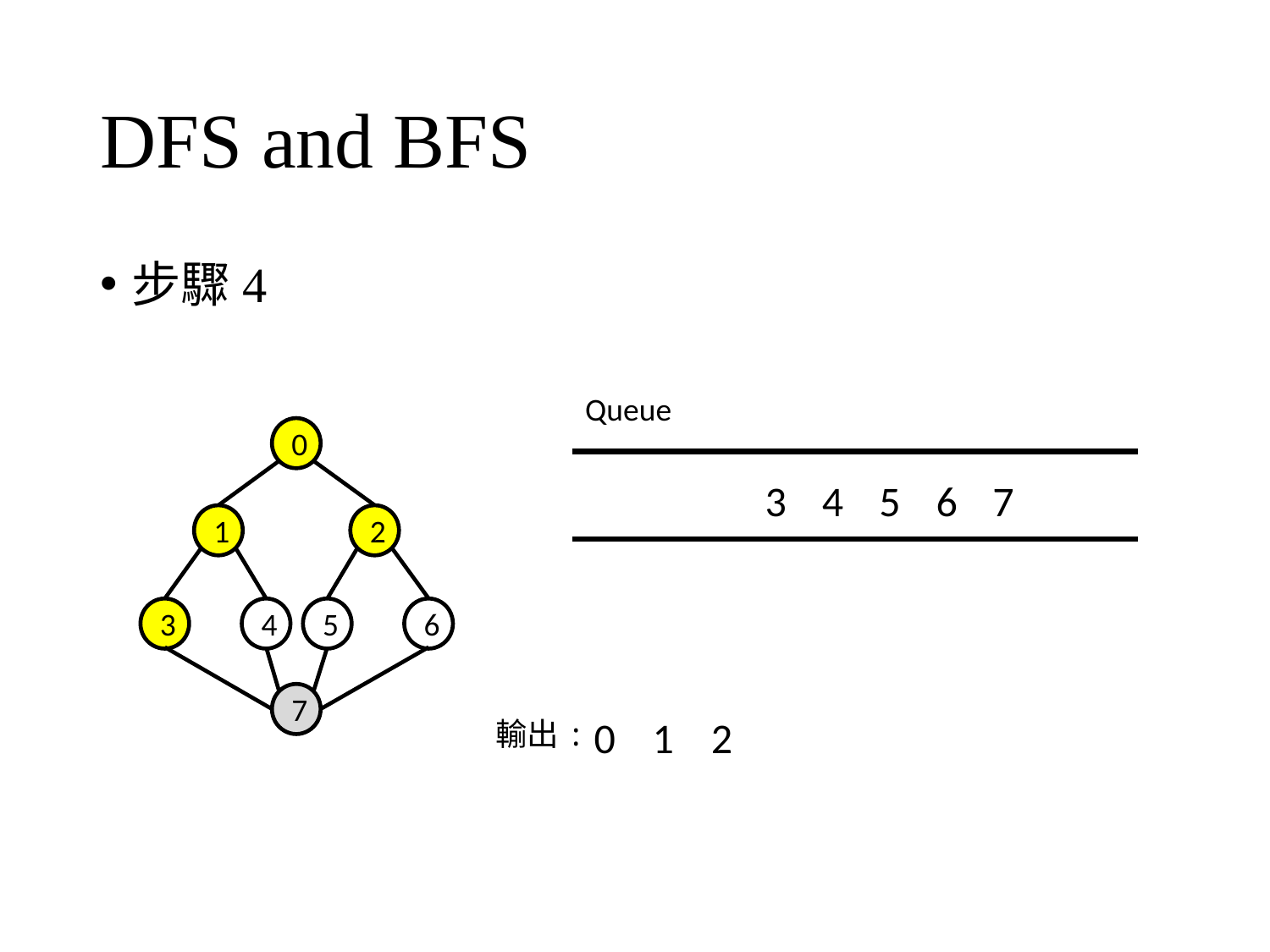

# DFS and BFS
步驟4
Queue
0
1
2
3
4
5
6
7
3
4
5
6
7
0
1
2
輸出: